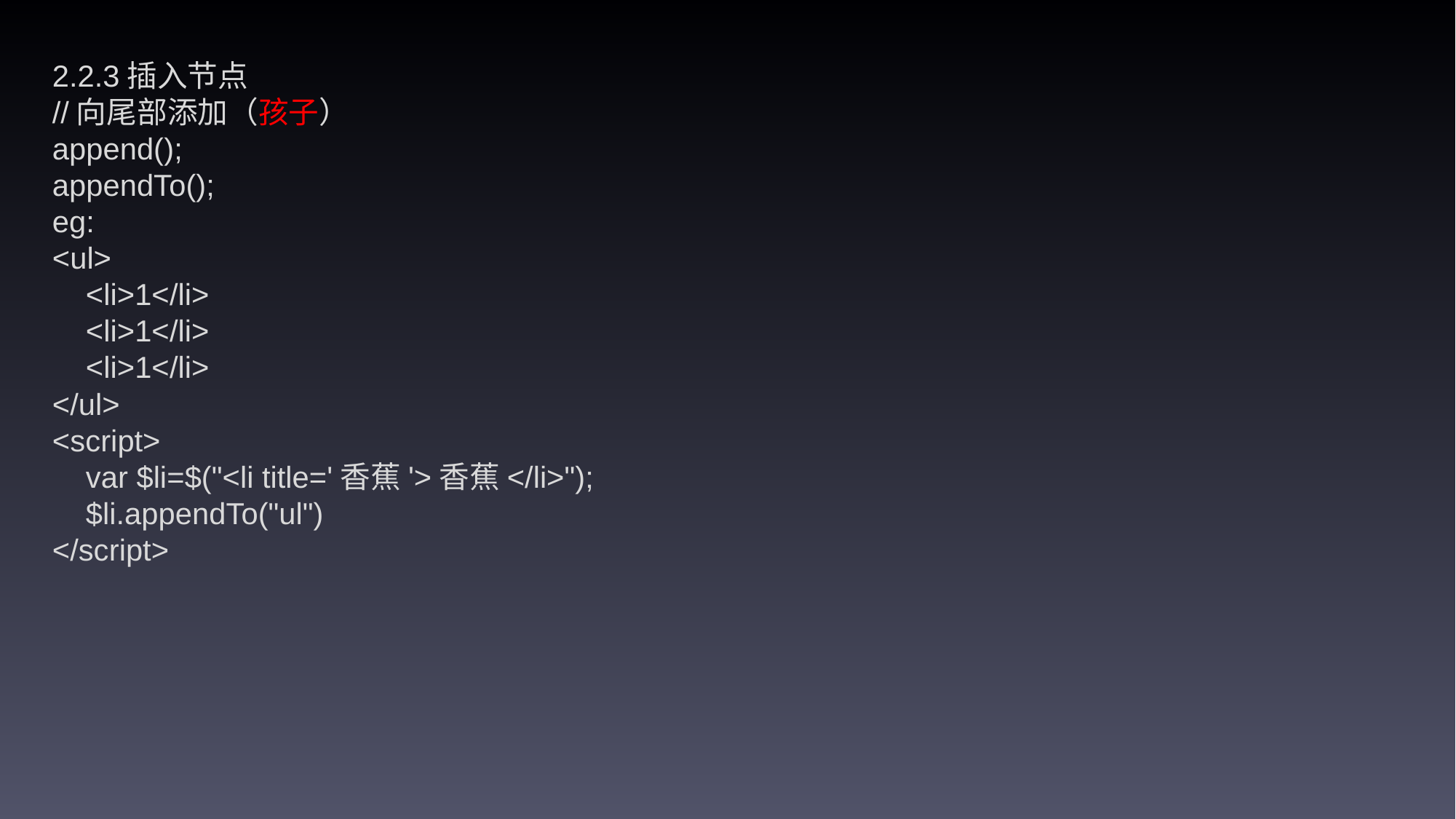

2.2.3插入节点
//向尾部添加（孩子）
append();
appendTo();
eg:
<ul>
    <li>1</li>
    <li>1</li>
    <li>1</li>
</ul>
<script>
    var $li=$("<li title='香蕉'>香蕉</li>");
    $li.appendTo("ul")
</script>